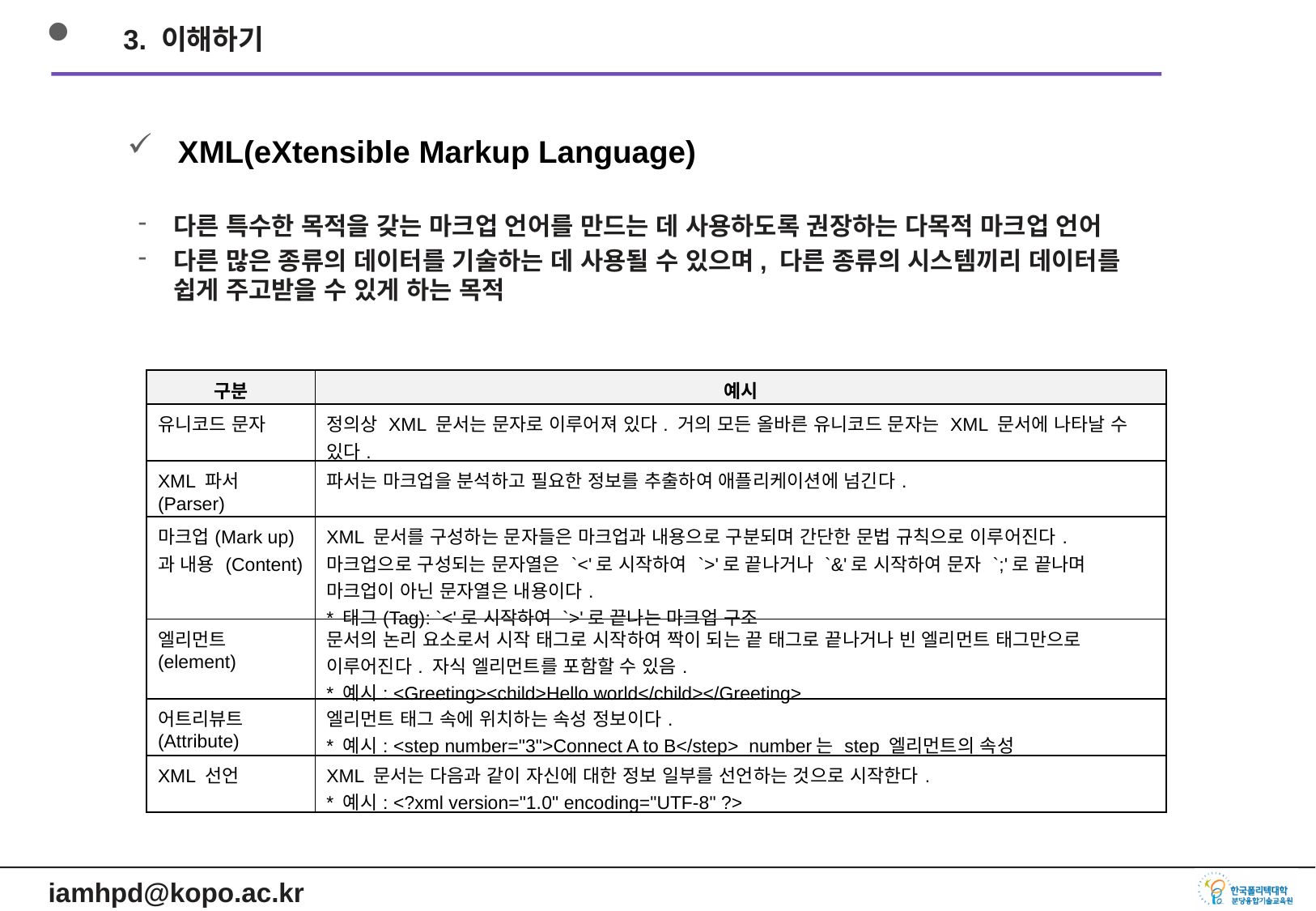

3. 이해하기

 XML(eXtensible Markup Language)
다른 특수한 목적을 갖는 마크업 언어를 만드는 데 사용하도록 권장하는 다목적 마크업 언어
다른 많은 종류의 데이터를 기술하는 데 사용될 수 있으며, 다른 종류의 시스템끼리 데이터를 쉽게 주고받을 수 있게 하는 목적
| 구분 | 예시 |
| --- | --- |
| 유니코드 문자 | 정의상 XML 문서는 문자로 이루어져 있다. 거의 모든 올바른 유니코드 문자는 XML 문서에 나타날 수 있다. |
| XML 파서(Parser) | 파서는 마크업을 분석하고 필요한 정보를 추출하여 애플리케이션에 넘긴다. |
| 마크업(Mark up)과 내용 (Content) | XML 문서를 구성하는 문자들은 마크업과 내용으로 구분되며 간단한 문법 규칙으로 이루어진다. 마크업으로 구성되는 문자열은 `<'로 시작하여 `>'로 끝나거나 `&'로 시작하여 문자 `;'로 끝나며 마크업이 아닌 문자열은 내용이다. \* 태그(Tag): `<'로 시작하여 `>'로 끝나는 마크업 구조 |
| 엘리먼트(element) | 문서의 논리 요소로서 시작 태그로 시작하여 짝이 되는 끝 태그로 끝나거나 빈 엘리먼트 태그만으로 이루어진다. 자식 엘리먼트를 포함할 수 있음. \* 예시: <Greeting><child>Hello world</child></Greeting> |
| 어트리뷰트(Attribute) | 엘리먼트 태그 속에 위치하는 속성 정보이다. \* 예시: <step number="3">Connect A to B</step> number는 step 엘리먼트의 속성 |
| XML 선언 | XML 문서는 다음과 같이 자신에 대한 정보 일부를 선언하는 것으로 시작한다. \* 예시: <?xml version="1.0" encoding="UTF-8" ?> |
6